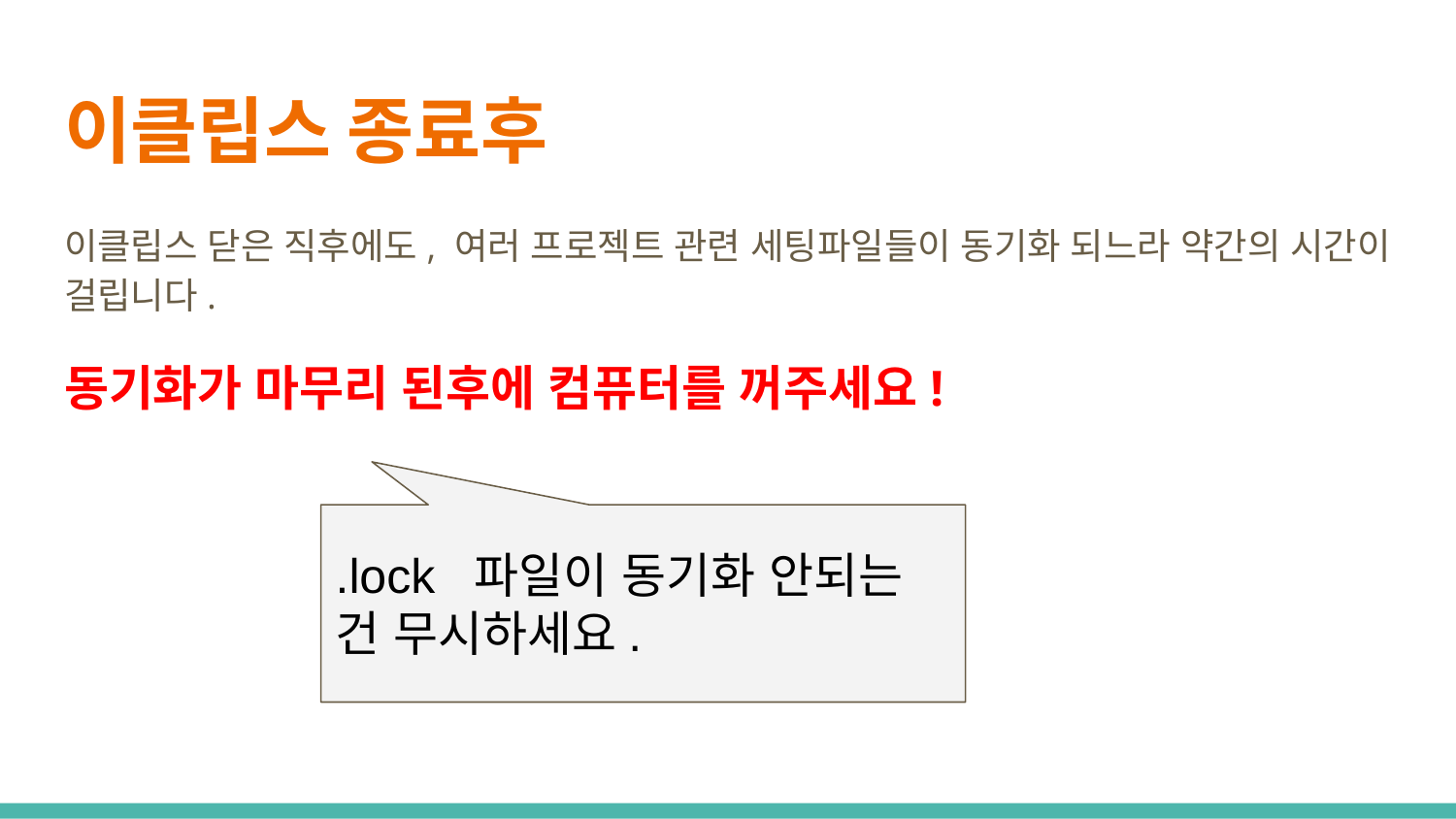

# 이클립스 종료후
이클립스 닫은 직후에도, 여러 프로젝트 관련 세팅파일들이 동기화 되느라 약간의 시간이 걸립니다.
동기화가 마무리 된후에 컴퓨터를 꺼주세요!
.lock  파일이 동기화 안되는 건 무시하세요.